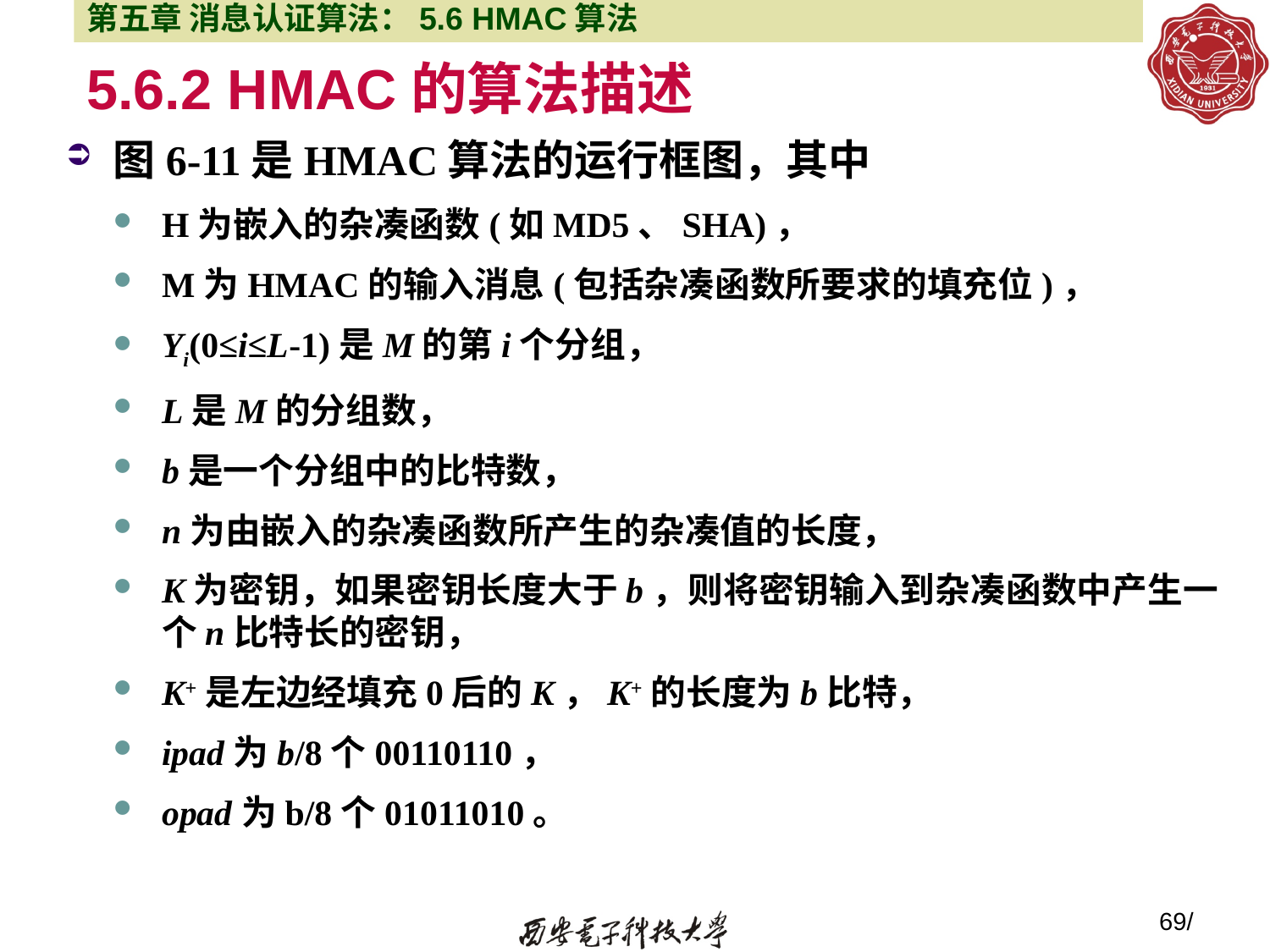

第五章 消息认证算法：5.6 HMAC算法
# 5.6.2 HMAC的算法描述
图6-11是HMAC算法的运行框图，其中
H为嵌入的杂凑函数(如MD5、SHA)，
M为HMAC的输入消息(包括杂凑函数所要求的填充位)，
Yi(0≤i≤L-1)是M的第i个分组，
L是M的分组数，
b是一个分组中的比特数，
n为由嵌入的杂凑函数所产生的杂凑值的长度，
K为密钥，如果密钥长度大于b，则将密钥输入到杂凑函数中产生一个n比特长的密钥，
K+是左边经填充0后的K，K+的长度为b比特，
ipad为b/8个00110110，
opad为b/8个01011010。
69/